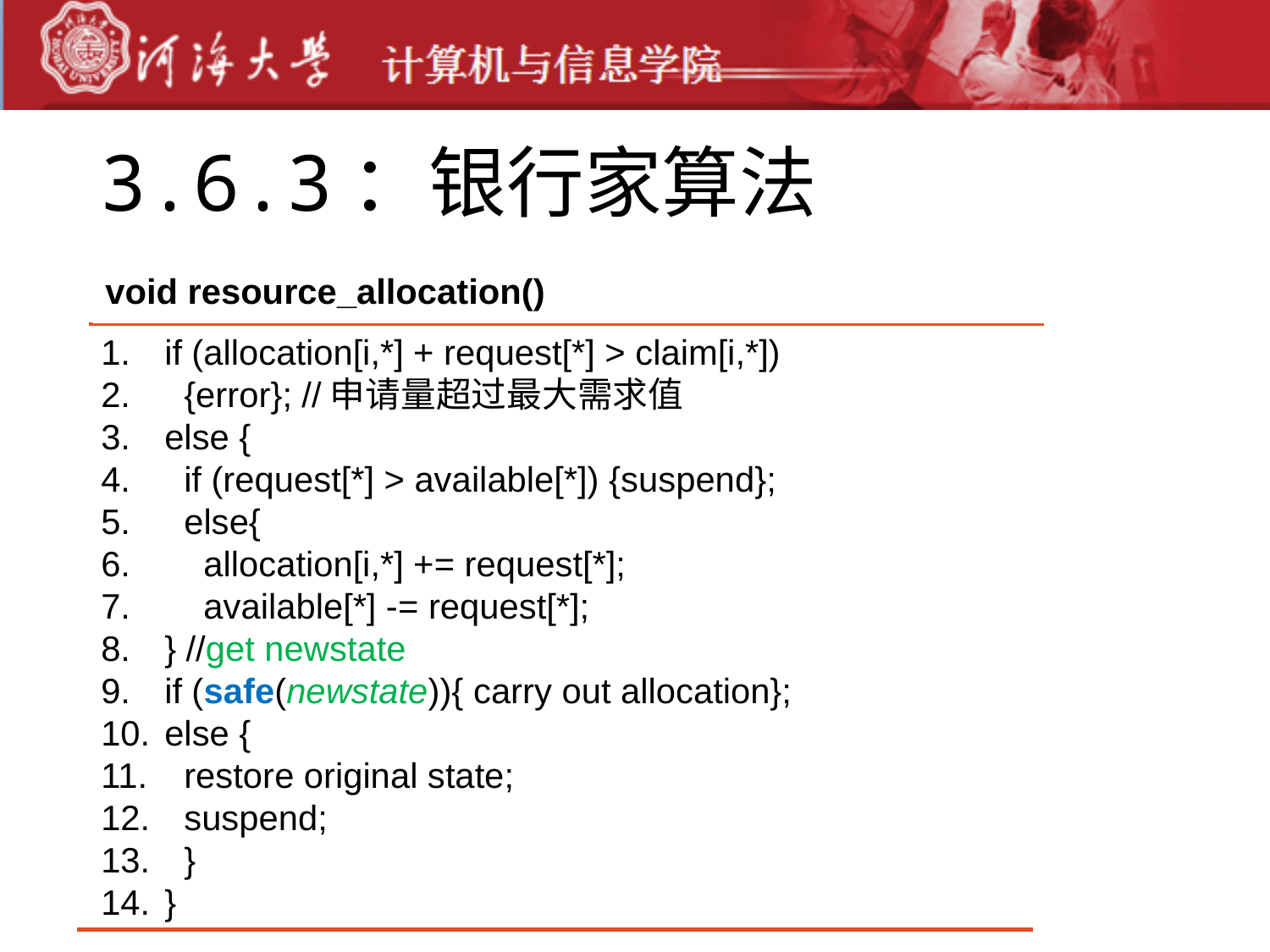

# 3.6.3：银行家算法
void resource_allocation()
if (allocation[i,*] + request[*] > claim[i,*])
  {error}; //申请量超过最大需求值
else {
  if (request[*] > available[*]) {suspend};
  else{
    allocation[i,*] += request[*];
    available[*] -= request[*];
} //get newstate
if (safe(newstate)){ carry out allocation};
else {
  restore original state;
  suspend;
  }
}